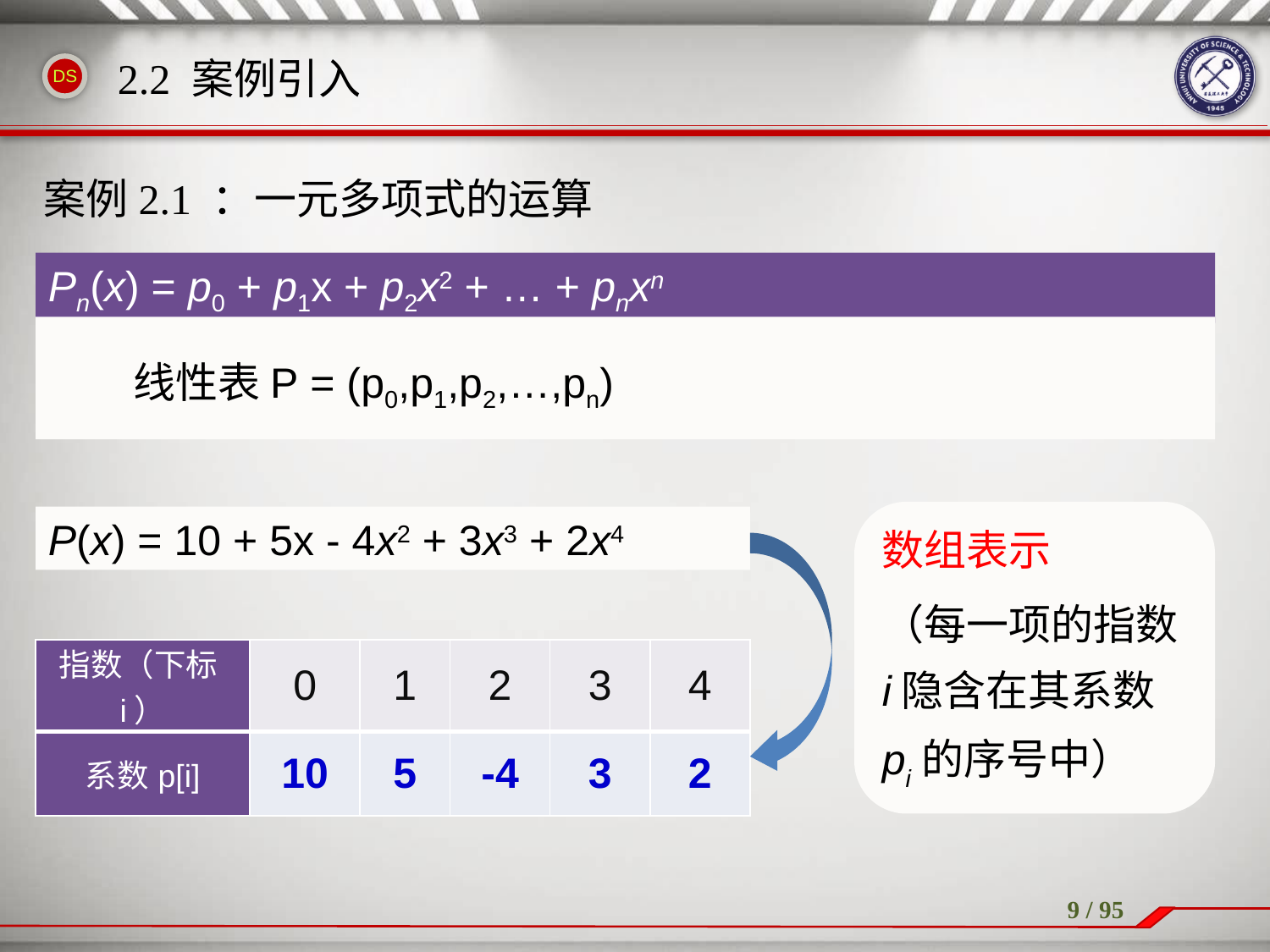

# 2.2 案例引入
案例2.1 ：一元多项式的运算
Pn(x) = p0 + p1x + p2x2 + … + pnxn

线性表P = (p0,p1,p2,…,pn)
数组表示
（每一项的指数i隐含在其系数pi的序号中）

P(x) = 10 + 5x - 4x2 + 3x3 + 2x4
| 指数（下标i） | 0 | 1 | 2 | 3 | 4 |
| --- | --- | --- | --- | --- | --- |
| 系数p[i] | 10 | 5 | -4 | 3 | 2 |